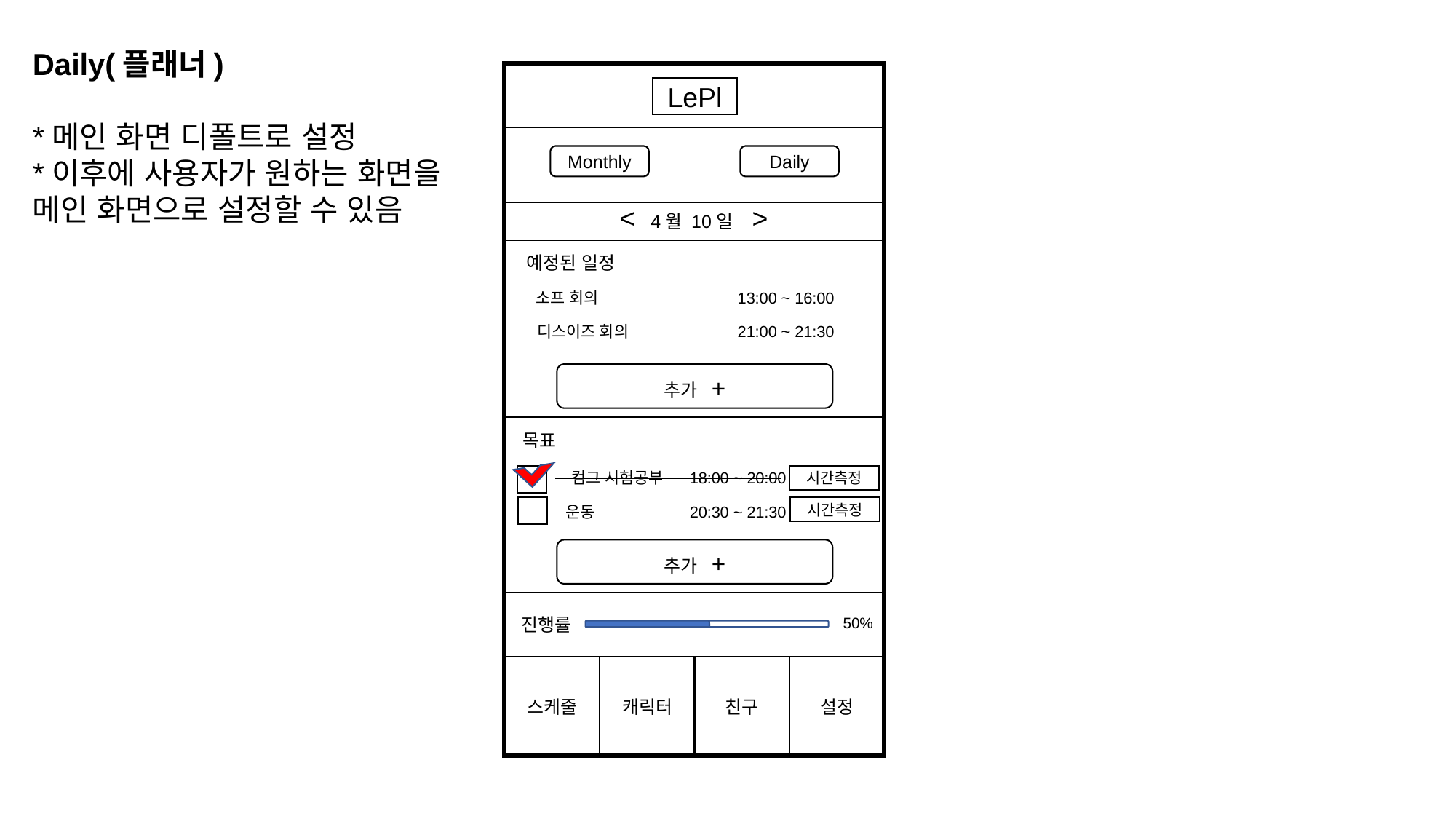

Daily(플래너)

*메인 화면 디폴트로 설정
*이후에 사용자가 원하는 화면을
메인 화면으로 설정할 수 있음

LePl
Monthly
Daily
<  4월 10일  >

예정된 일정
소프 회의
13:00 ~ 16:00
디스이즈 회의
21:00 ~ 21:30
추가 +

목표

컴그 시험공부
18:00 ~ 20:00

시간측정
운동
20:30 ~ 21:30

시간측정
추가 +
50%
진행률

스케줄
캐릭터
친구
설정